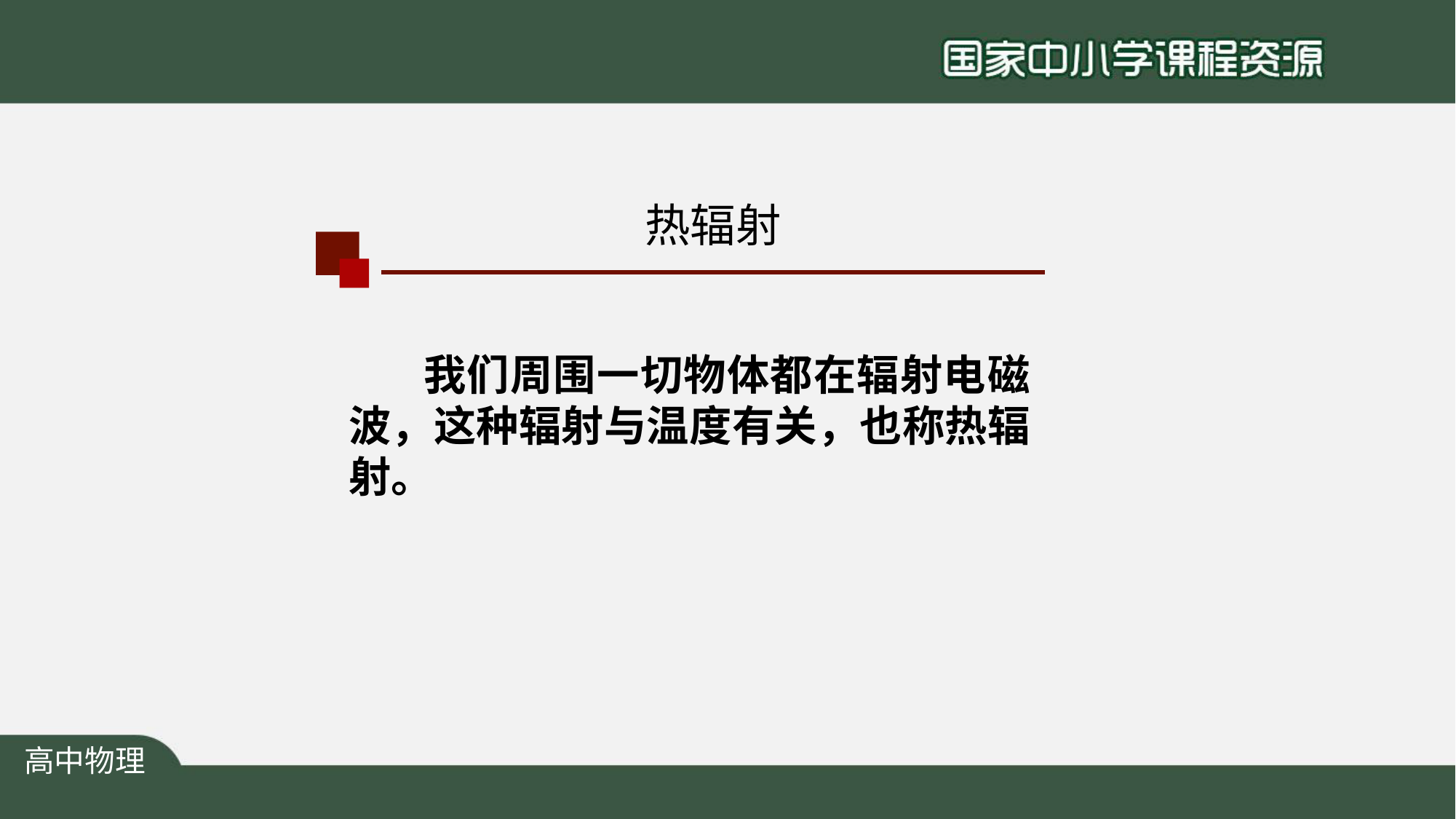

热辐射

# 我们周围一切物体都在辐射电磁 波，这种辐射与温度有关，也称热辐 射。
高中物理